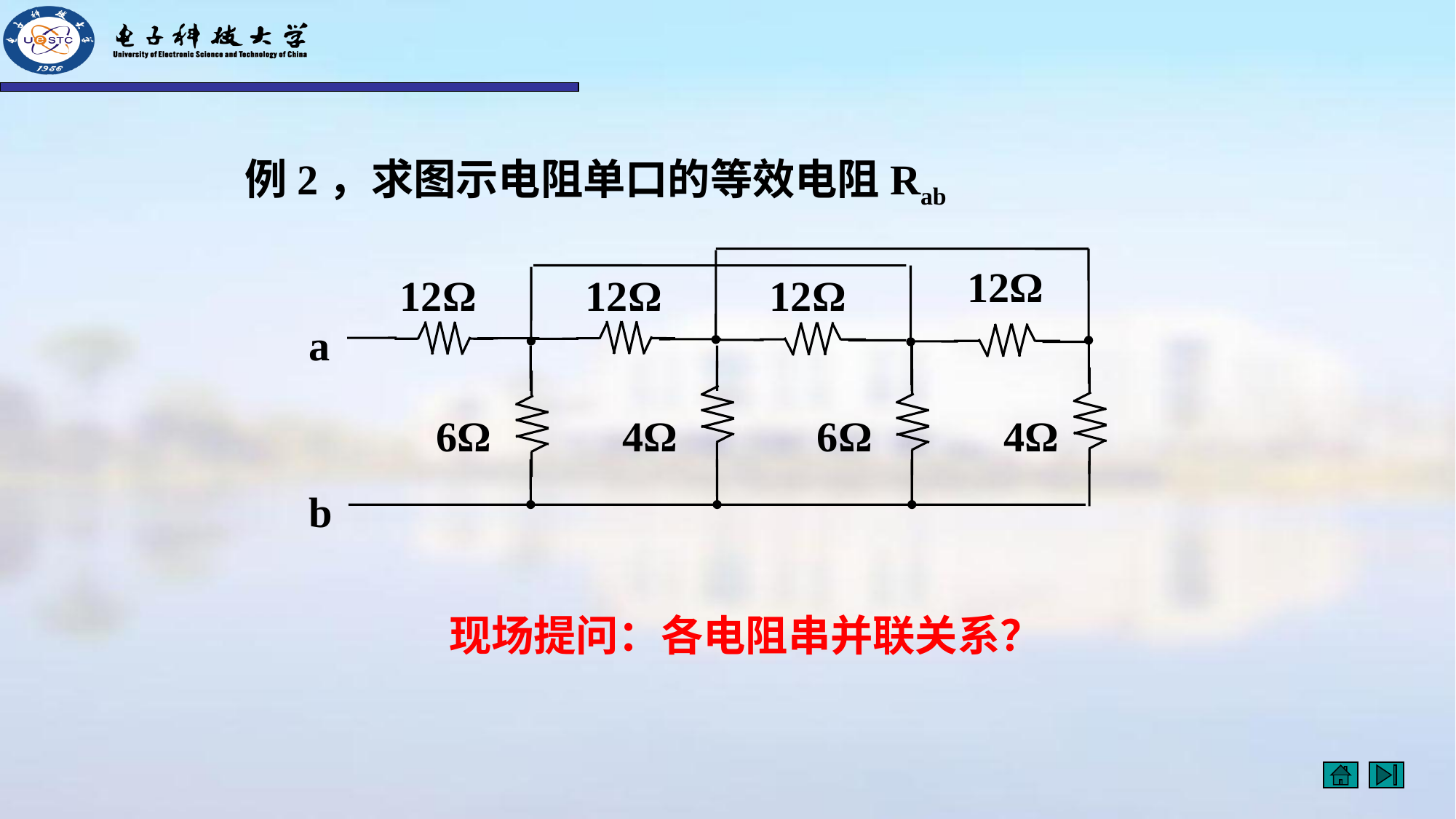

例2，求图示电阻单口的等效电阻Rab

12Ω
12Ω
12Ω
12Ω

a

4Ω
4Ω
6Ω
6Ω

b

现场提问：各电阻串并联关系？